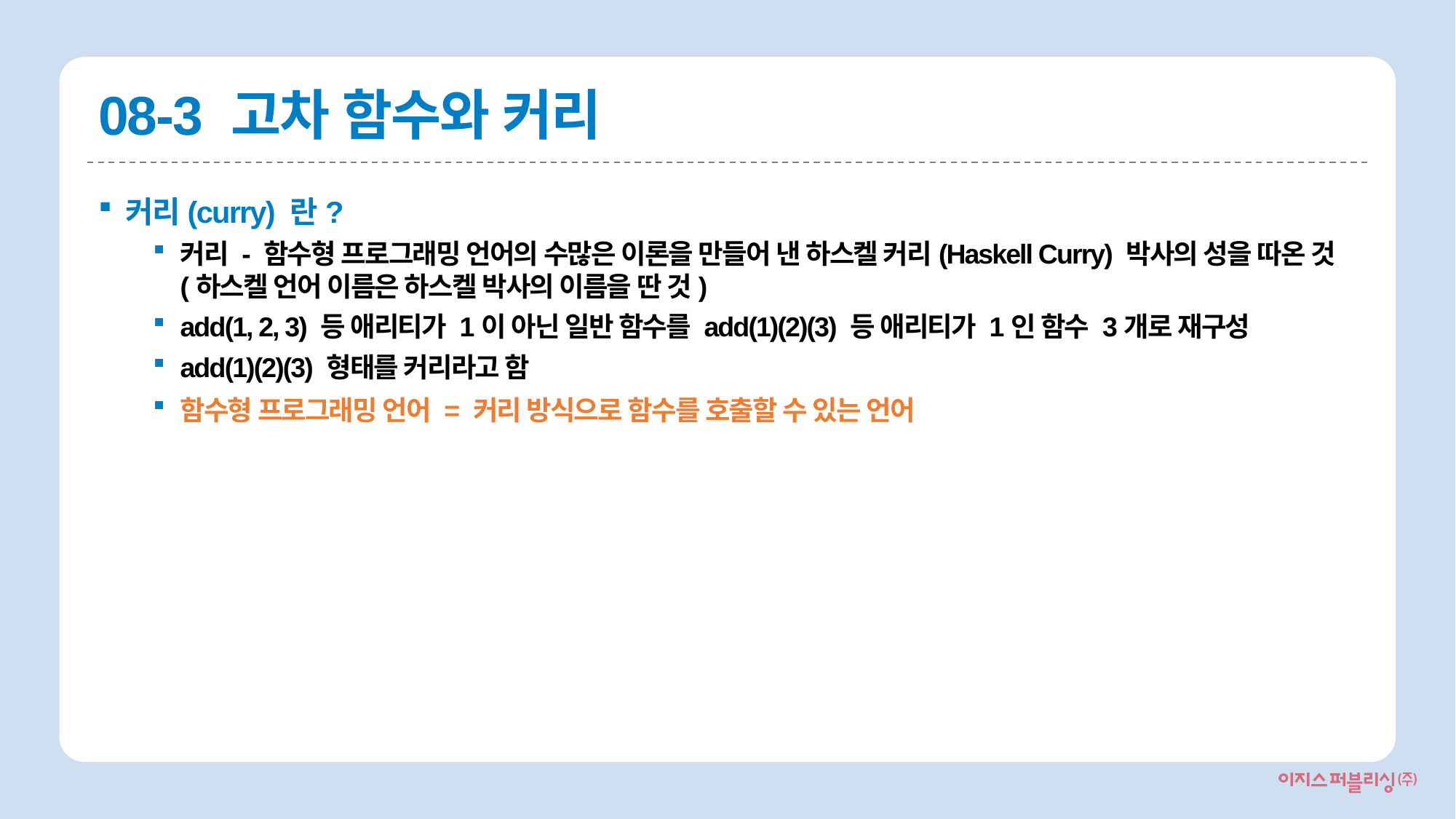

# 08-3 고차 함수와 커리
커리(curry) 란?
커리 - 함수형 프로그래밍 언어의 수많은 이론을 만들어 낸 하스켈 커리(Haskell Curry) 박사의 성을 따온 것 (하스켈 언어 이름은 하스켈 박사의 이름을 딴 것)
add(1, 2, 3) 등 애리티가 1이 아닌 일반 함수를 add(1)(2)(3) 등 애리티가 1인 함수 3개로 재구성
add(1)(2)(3) 형태를 커리라고 함
함수형 프로그래밍 언어 = 커리 방식으로 함수를 호출할 수 있는 언어